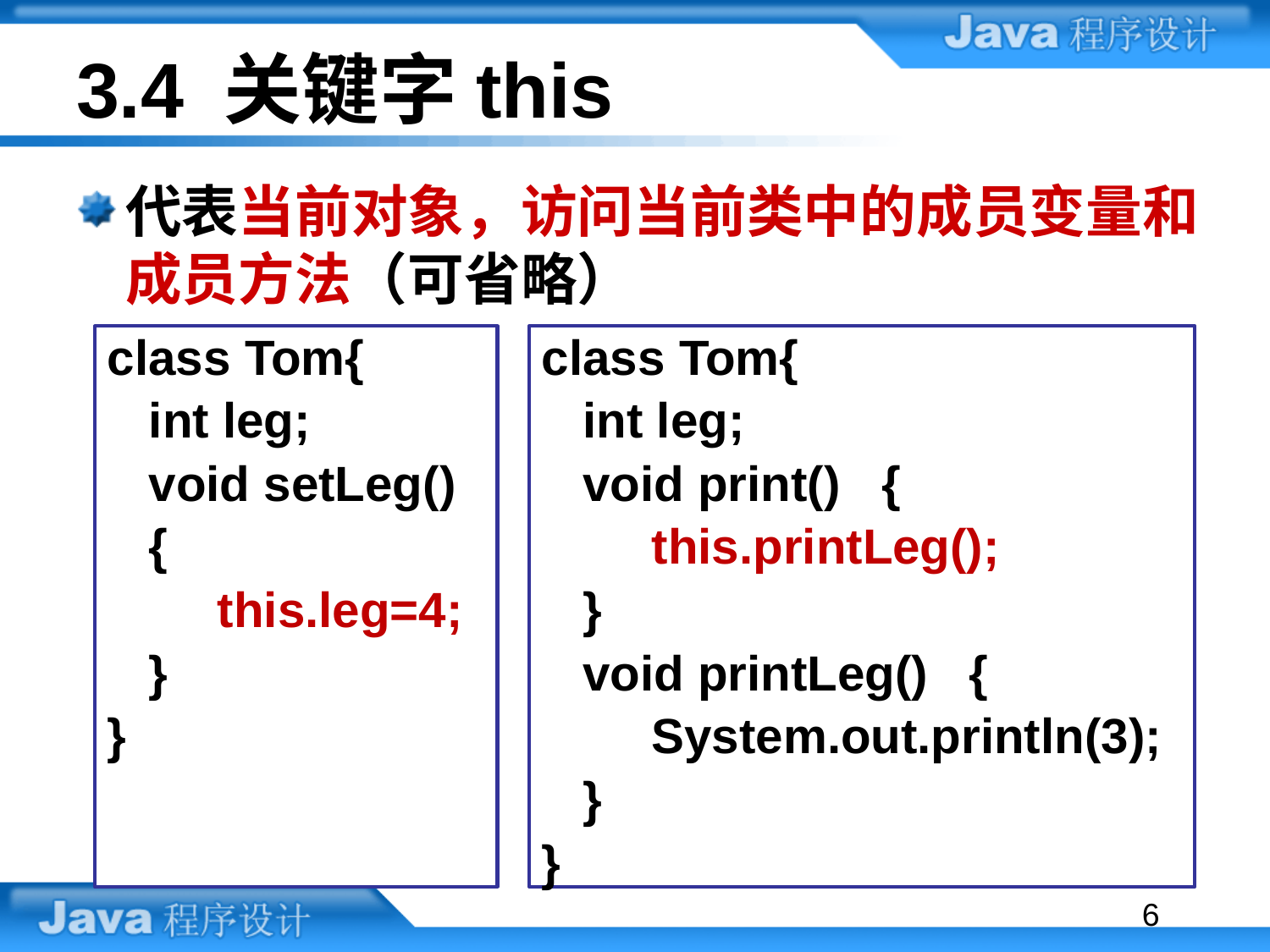

# 3.4 关键字this
代表当前对象，访问当前类中的成员变量和成员方法（可省略）
class Tom{
   int leg;
   void setLeg()
   {
        this.leg=4;
   }
}
class Tom{
   int leg;
   void print()   {
        this.printLeg();
   }
   void printLeg()   {
        System.out.println(3);
   }
}